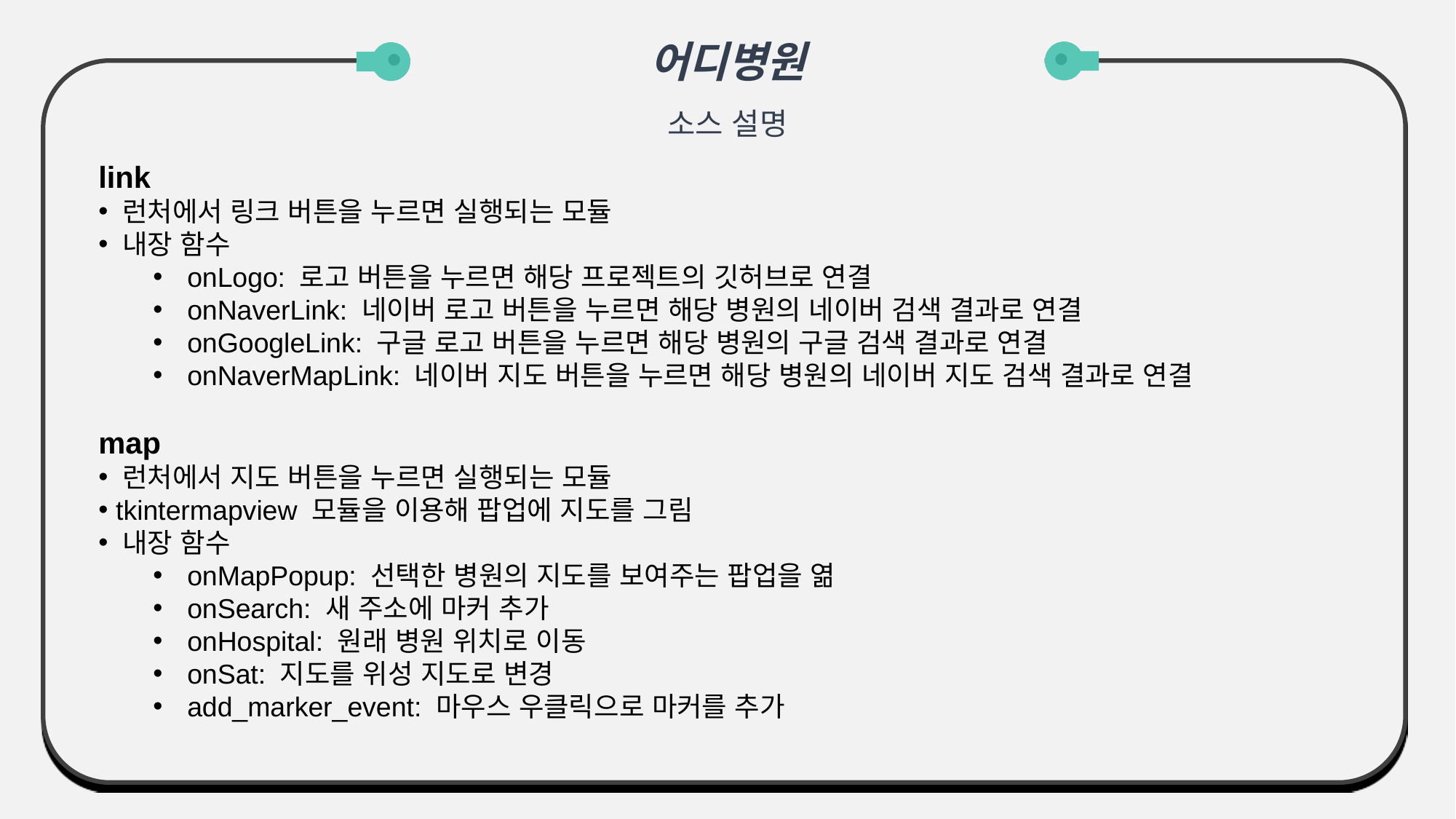

어디병원
소스 설명

link
 런처에서 링크 버튼을 누르면 실행되는 모듈
 내장 함수
onLogo: 로고 버튼을 누르면 해당 프로젝트의 깃허브로 연결
onNaverLink: 네이버 로고 버튼을 누르면 해당 병원의 네이버 검색 결과로 연결
onGoogleLink: 구글 로고 버튼을 누르면 해당 병원의 구글 검색 결과로 연결
onNaverMapLink: 네이버 지도 버튼을 누르면 해당 병원의 네이버 지도 검색 결과로 연결

map
 런처에서 지도 버튼을 누르면 실행되는 모듈
 tkintermapview 모듈을 이용해 팝업에 지도를 그림
 내장 함수
onMapPopup: 선택한 병원의 지도를 보여주는 팝업을 엶
onSearch: 새 주소에 마커 추가
onHospital: 원래 병원 위치로 이동
onSat: 지도를 위성 지도로 변경
add_marker_event: 마우스 우클릭으로 마커를 추가